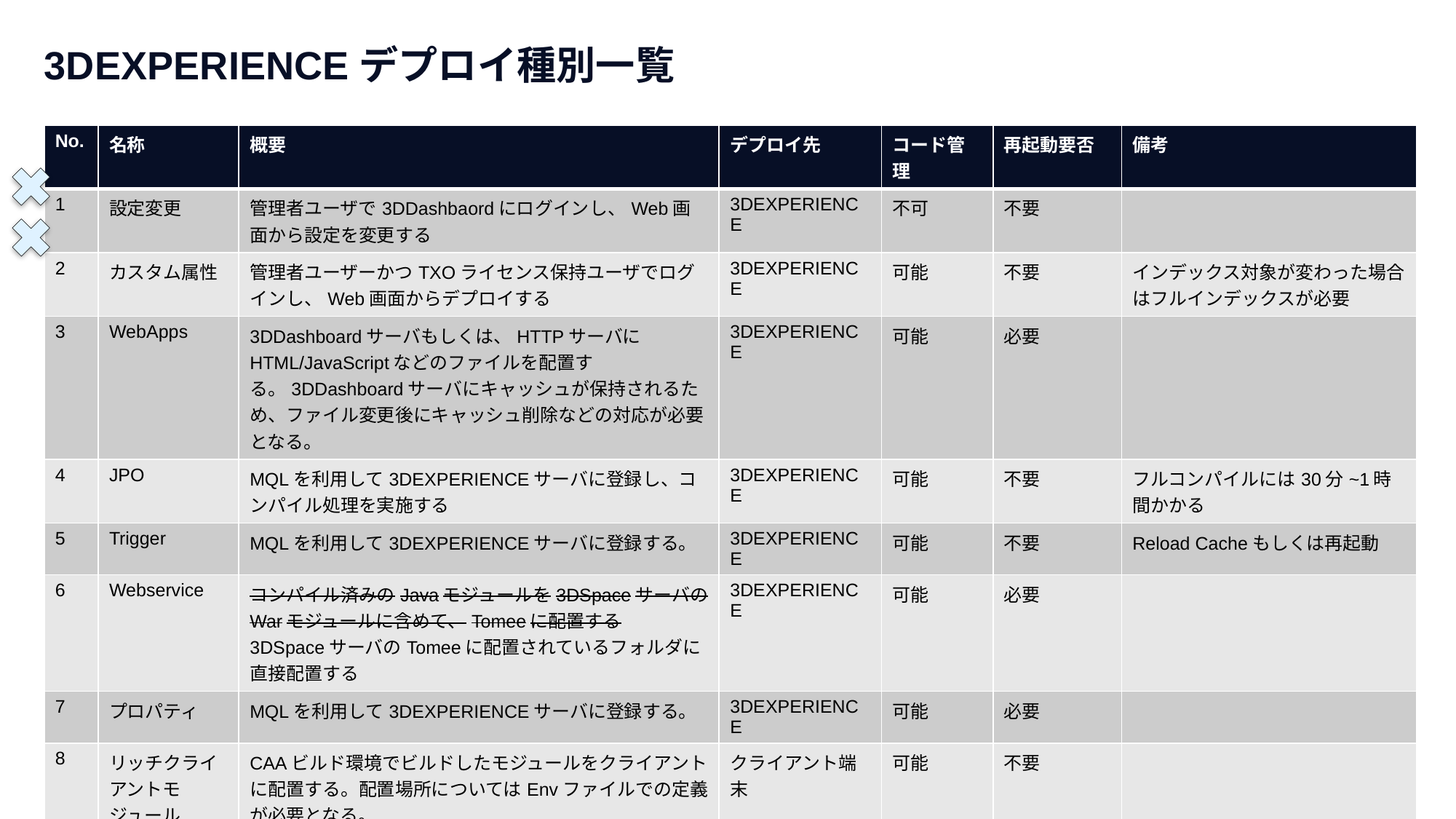

# 3DEXPERIENCEデプロイ種別一覧
| No. | 名称 | 概要 | デプロイ先 | コード管理 | 再起動要否 | 備考 |
| --- | --- | --- | --- | --- | --- | --- |
| 1 | 設定変更 | 管理者ユーザで3DDashbaordにログインし、Web画面から設定を変更する | 3DEXPERIENCE | 不可 | 不要 |  |
| 2 | カスタム属性 | 管理者ユーザーかつTXOライセンス保持ユーザでログインし、Web画面からデプロイする | 3DEXPERIENCE | 可能 | 不要 | インデックス対象が変わった場合はフルインデックスが必要 |
| 3 | WebApps | 3DDashboardサーバもしくは、HTTPサーバにHTML/JavaScriptなどのファイルを配置する。3DDashboardサーバにキャッシュが保持されるため、ファイル変更後にキャッシュ削除などの対応が必要となる。 | 3DEXPERIENCE | 可能 | 必要 |  |
| 4 | JPO | MQLを利用して3DEXPERIENCEサーバに登録し、コンパイル処理を実施する | 3DEXPERIENCE | 可能 | 不要 | フルコンパイルには30分~1時間かかる |
| 5 | Trigger | MQLを利用して3DEXPERIENCEサーバに登録する。 | 3DEXPERIENCE | 可能 | 不要 | Reload Cacheもしくは再起動 |
| 6 | Webservice | コンパイル済みのJavaモジュールを3DSpaceサーバのWarモジュールに含めて、Tomeeに配置する 3DSpaceサーバのTomeeに配置されているフォルダに直接配置する | 3DEXPERIENCE | 可能 | 必要 |  |
| 7 | プロパティ | MQLを利用して3DEXPERIENCEサーバに登録する。 | 3DEXPERIENCE | 可能 | 必要 |  |
| 8 | リッチクライアントモジュール | CAAビルド環境でビルドしたモジュールをクライアントに配置する。配置場所についてはEnvファイルでの定義が必要となる。 | クライアント端末 | 可能 | 不要 |  |
| 9 | EKL | 作成したEKLコードをクライアントに配置する。 | 3DEXPERIENCE | 可能 | 要調査 | スクリプトはコード管理可能。イベント登録などはクライアントから実行する必要がある |
| 10 | バッチ | Azure上のバッチサーバのモジュール最新化 外部連携システムや変換処理など | バッチサーバー | 可能 |  |  |